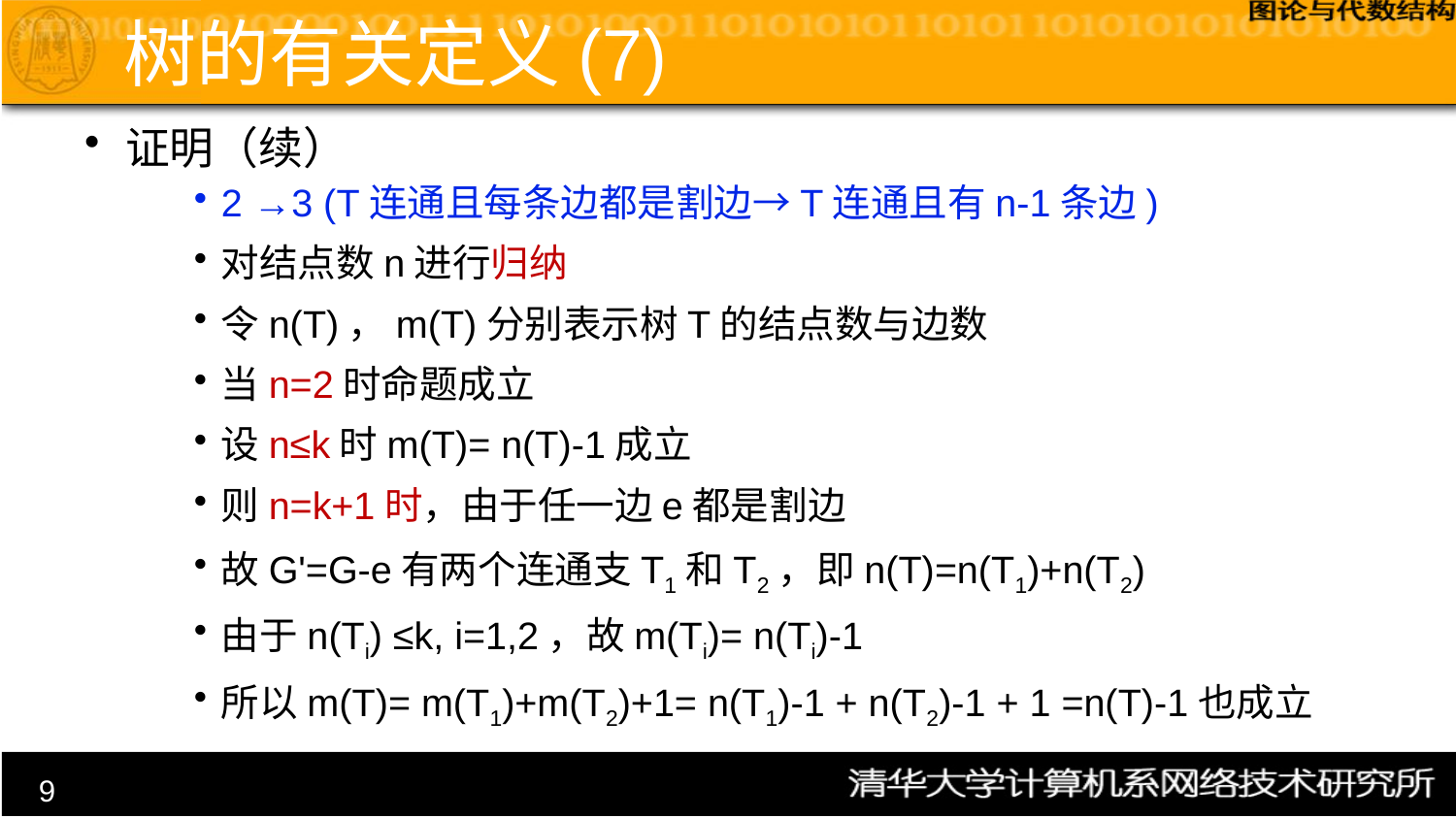

# 树的有关定义(7)
证明（续）
2 →3 (T连通且每条边都是割边→T连通且有n-1条边)
对结点数n进行归纳
令n(T)，m(T)分别表示树T的结点数与边数
当n=2时命题成立
设n≤k时m(T)= n(T)-1成立
则n=k+1时，由于任一边e都是割边
故G'=G-e有两个连通支T1和T2，即n(T)=n(T1)+n(T2)
由于n(Ti) ≤k, i=1,2，故m(Ti)= n(Ti)-1
所以m(T)= m(T1)+m(T2)+1= n(T1)-1 + n(T2)-1 + 1 =n(T)-1也成立